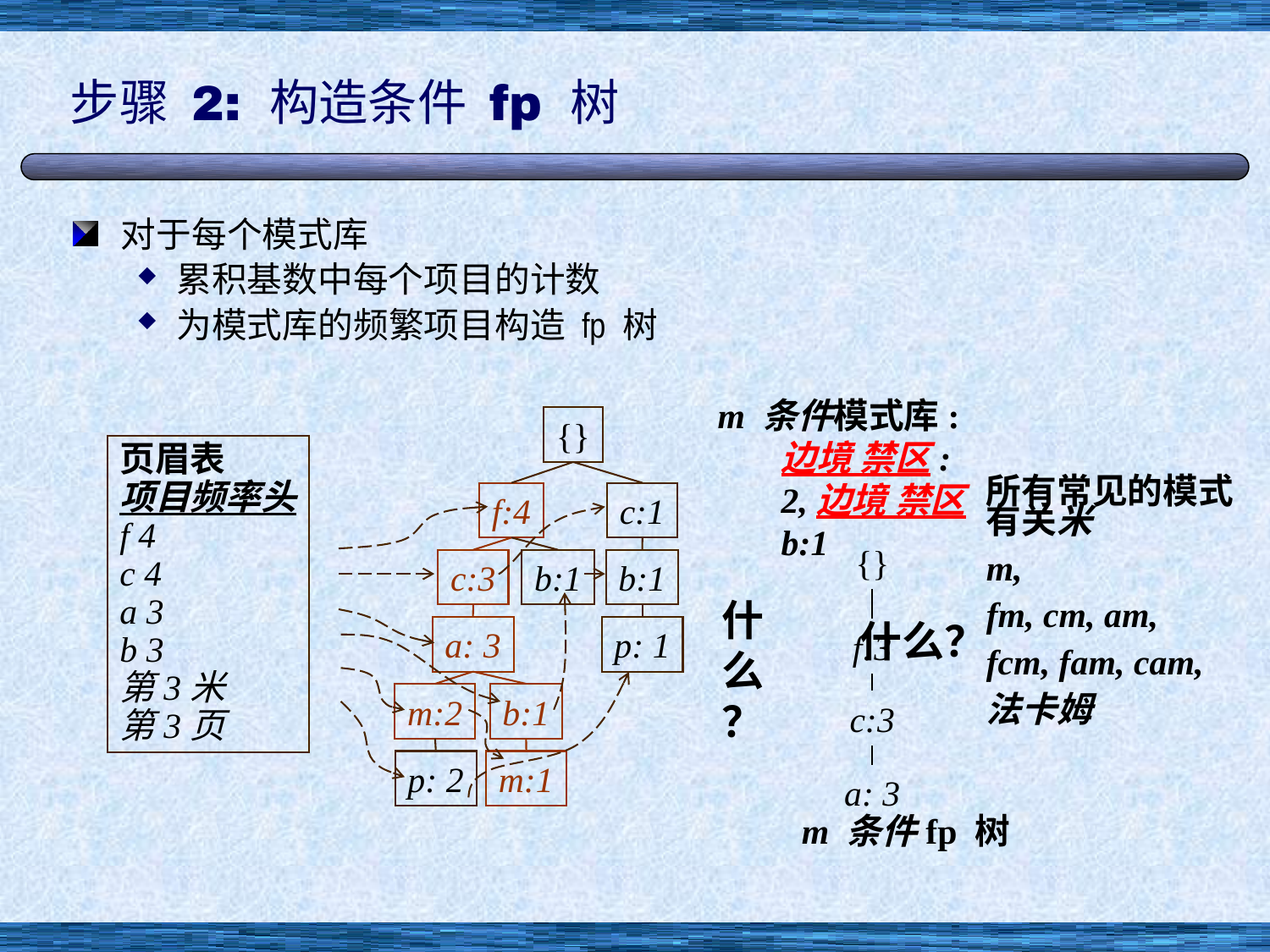

# 步骤 2: 构造条件 fp 树
对于每个模式库
累积基数中每个项目的计数
为模式库的频繁项目构造 fp 树
m 条件模式库:
边境 禁区: 2,边境 禁区b:1
{}
页眉表
项目频率头
f 4
c 4
a 3
b 3
第3米
第3页
所有常见的模式有关米
m,
fm, cm, am,
fcm, fam, cam,
法卡姆
f:4
c:1

{}
f:3
c:3
a: 3
m 条件fp 树
c:3
b:1
b:1

什么？

什么？

a: 3
p: 1

m:2
b:1

p: 2
m:1